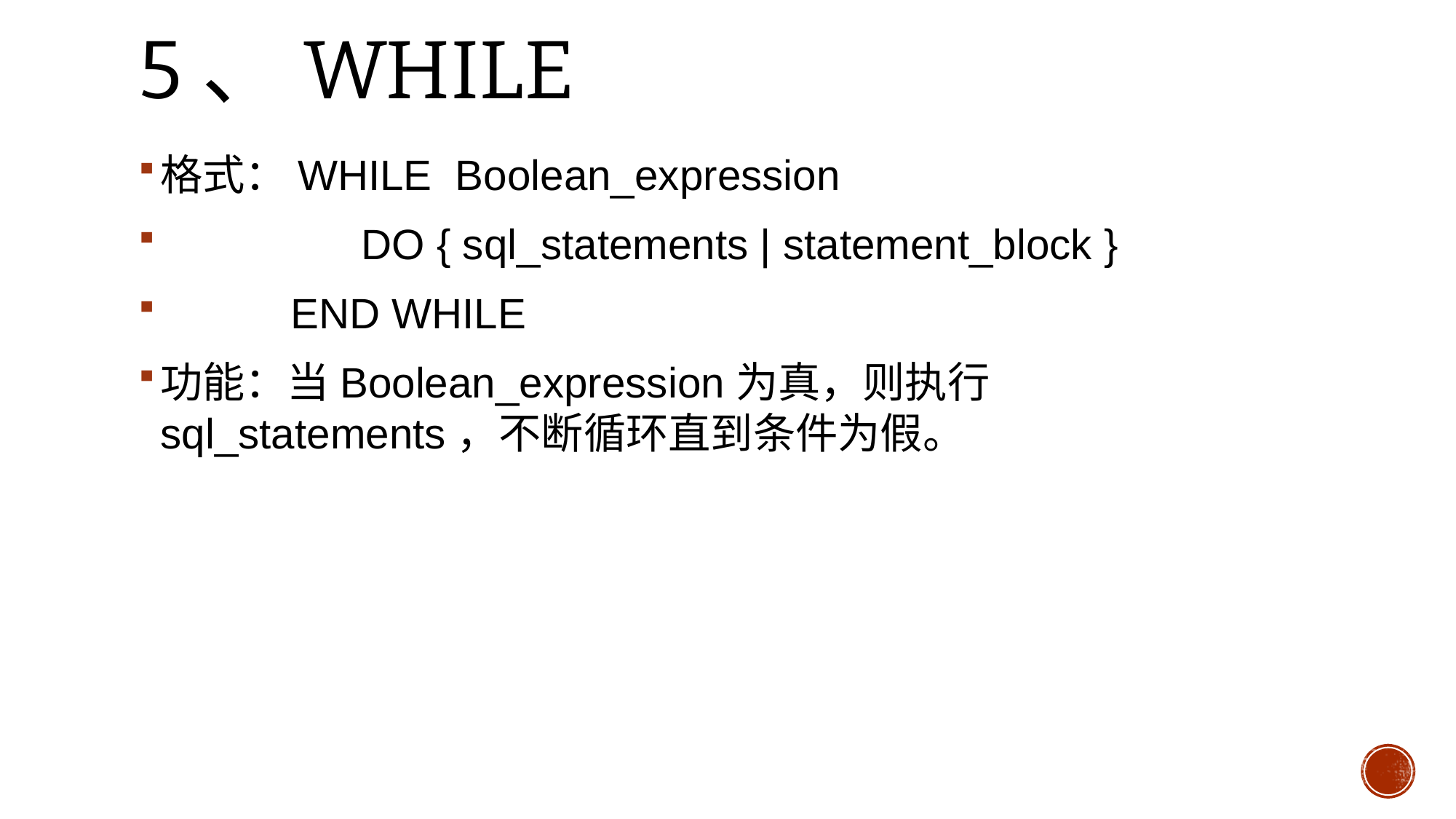

# 5、WHILE
格式：WHILE  Boolean_expression
                 DO { sql_statements | statement_block }
           END WHILE
功能：当Boolean_expression为真，则执行sql_statements，不断循环直到条件为假。

44